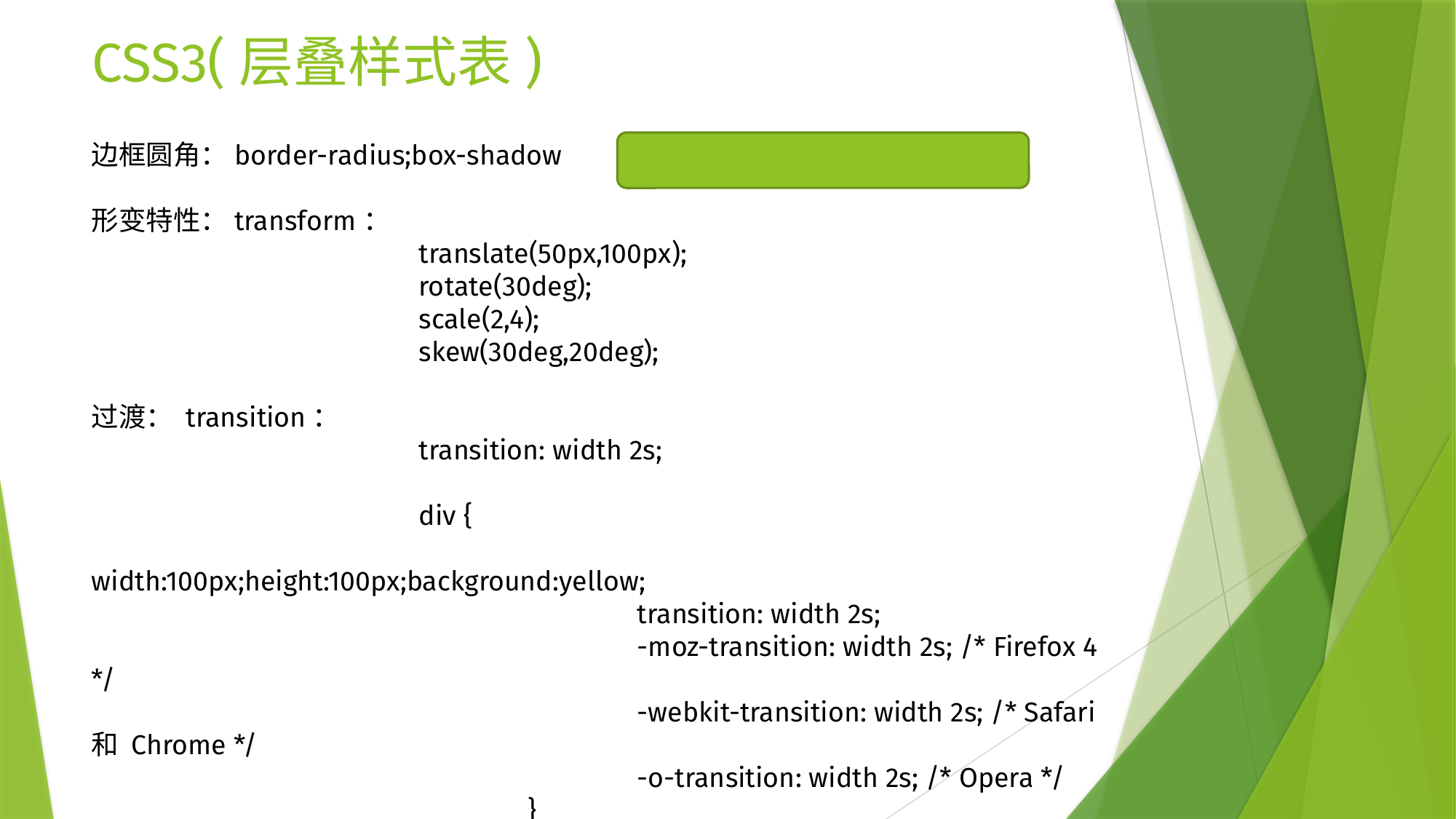

# CSS3(层叠样式表)
边框圆角：border-radius;box-shadow

形变特性：transform：
			translate(50px,100px);
			rotate(30deg);
			scale(2,4);
			skew(30deg,20deg);

过渡： transition：
			transition: width 2s;

			div {
					width:100px;height:100px;background:yellow;
					transition: width 2s;
					-moz-transition: width 2s; /* Firefox 4 */
 					-webkit-transition: width 2s; /* Safari 和 Chrome */
					-o-transition: width 2s; /* Opera */
				}
			div:hover { width:300px; }

动画：animation；@keyframes